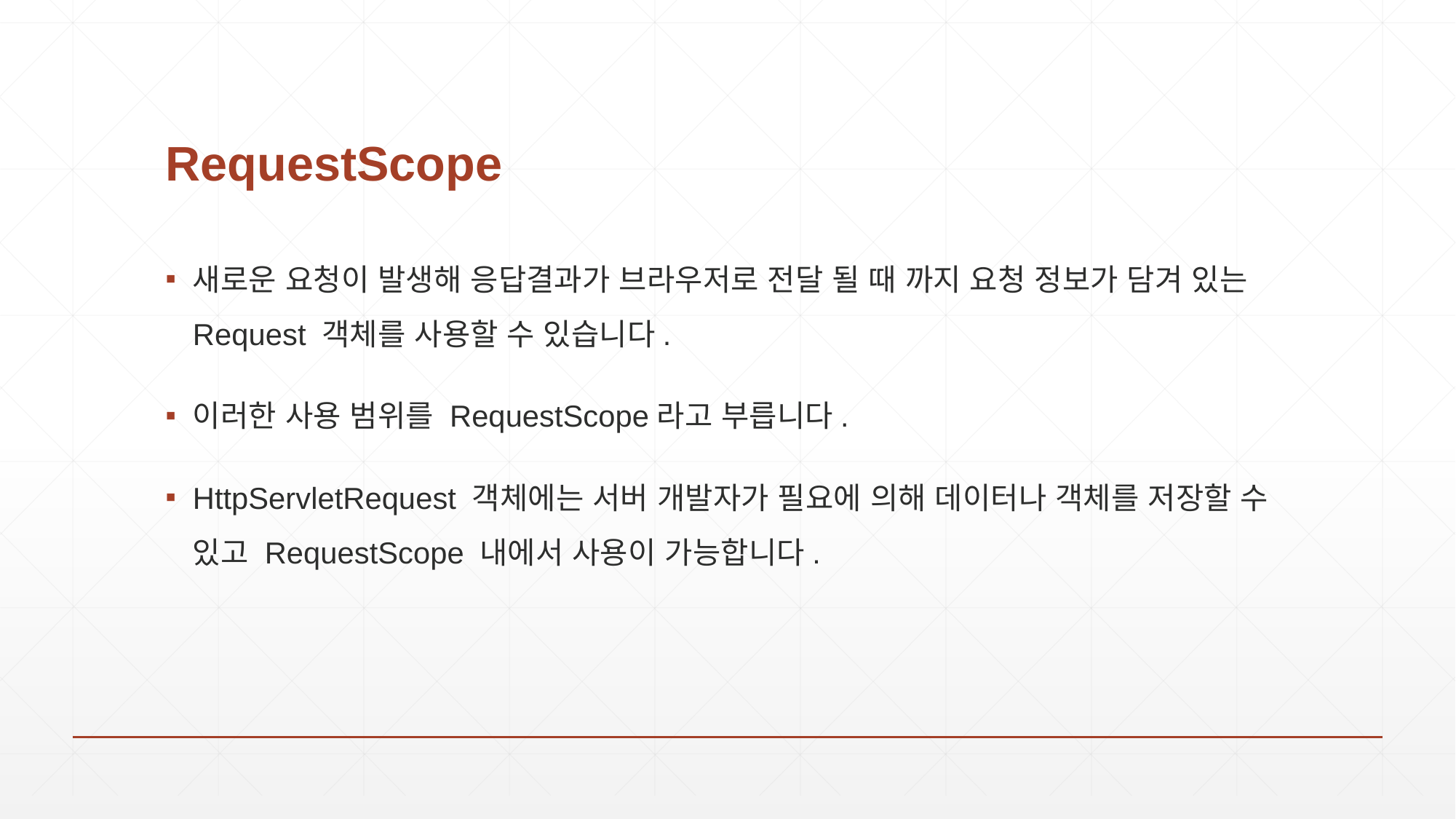

# RequestScope
새로운 요청이 발생해 응답결과가 브라우저로 전달 될 때 까지 요청 정보가 담겨 있는 Request 객체를 사용할 수 있습니다.
이러한 사용 범위를 RequestScope라고 부릅니다.
HttpServletRequest 객체에는 서버 개발자가 필요에 의해 데이터나 객체를 저장할 수 있고 RequestScope 내에서 사용이 가능합니다.